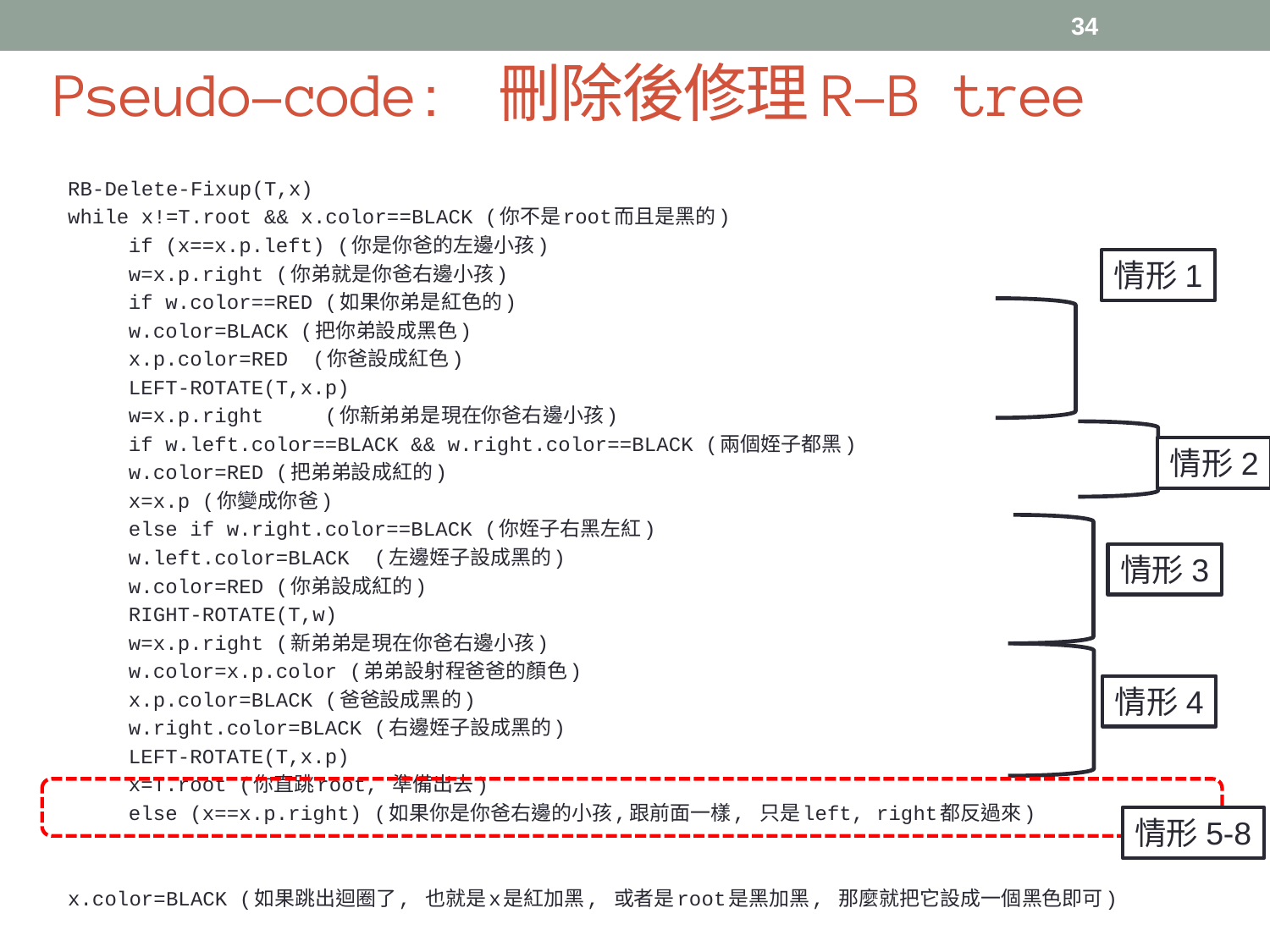

34
# Pseudo-code: 刪除後修理R-B tree
RB-Delete-Fixup(T,x)
while x!=T.root && x.color==BLACK (你不是root而且是黑的)
	if (x==x.p.left) (你是你爸的左邊小孩)
		w=x.p.right (你弟就是你爸右邊小孩)
		if w.color==RED (如果你弟是紅色的)
			w.color=BLACK (把你弟設成黑色)
			x.p.color=RED  (你爸設成紅色)
			LEFT-ROTATE(T,x.p)
			w=x.p.right     (你新弟弟是現在你爸右邊小孩)
		if w.left.color==BLACK && w.right.color==BLACK (兩個姪子都黑)
			w.color=RED (把弟弟設成紅的)
			x=x.p (你變成你爸)
		else if w.right.color==BLACK (你姪子右黑左紅)
				w.left.color=BLACK  (左邊姪子設成黑的)
				w.color=RED (你弟設成紅的)
				RIGHT-ROTATE(T,w)
				w=x.p.right (新弟弟是現在你爸右邊小孩)
			w.color=x.p.color (弟弟設射程爸爸的顏色)
			x.p.color=BLACK (爸爸設成黑的)
			w.right.color=BLACK (右邊姪子設成黑的)
			LEFT-ROTATE(T,x.p)
			x=T.root (你直跳root, 準備出去)
	else (x==x.p.right) (如果你是你爸右邊的小孩,跟前面一樣, 只是left, right都反過來)

x.color=BLACK (如果跳出迴圈了, 也就是x是紅加黑, 或者是root是黑加黑, 那麼就把它設成一個黑色即可)
情形1

情形2

情形3

情形4

情形5-8